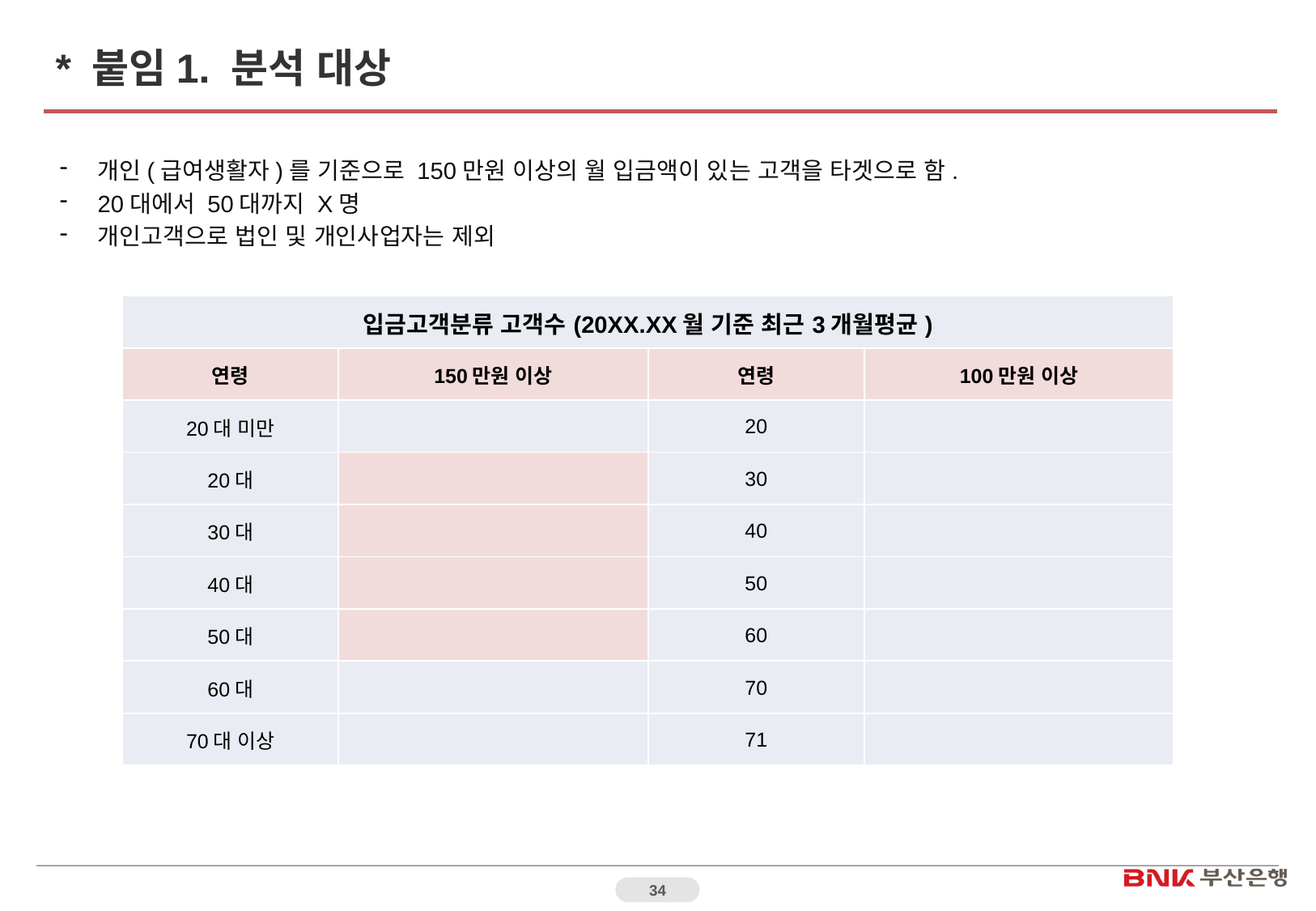

* 붙임1. 분석 대상

개인(급여생활자)를 기준으로 150만원 이상의 월 입금액이 있는 고객을 타겟으로 함.
20대에서 50대까지 X명
개인고객으로 법인 및 개인사업자는 제외
| 입금고객분류 고객수(20XX.XX월 기준 최근3개월평균) |  |  |  |
| --- | --- | --- | --- |
| 연령 | 150만원 이상 | 연령 | 100만원 이상 |
| 20대 미만 |  | 20 |  |
| 20대 |  | 30 |  |
| 30대 |  | 40 |  |
| 40대 |  | 50 |  |
| 50대 |  | 60 |  |
| 60대 |  | 70 |  |
| 70대 이상 |  | 71 |  |